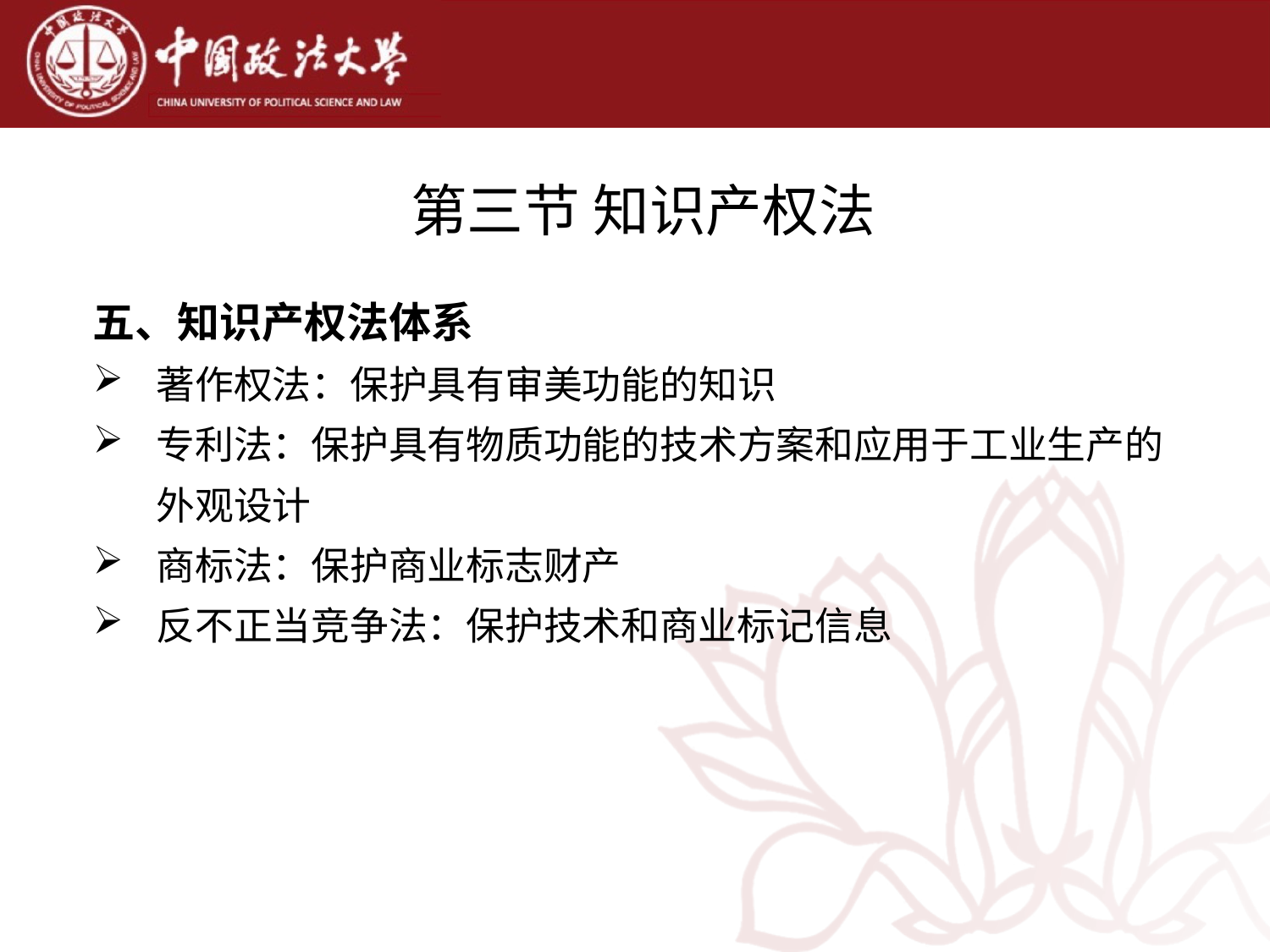

# 第三节 知识产权法
五、知识产权法体系
著作权法：保护具有审美功能的知识
专利法：保护具有物质功能的技术方案和应用于工业生产的外观设计
商标法：保护商业标志财产
反不正当竞争法：保护技术和商业标记信息